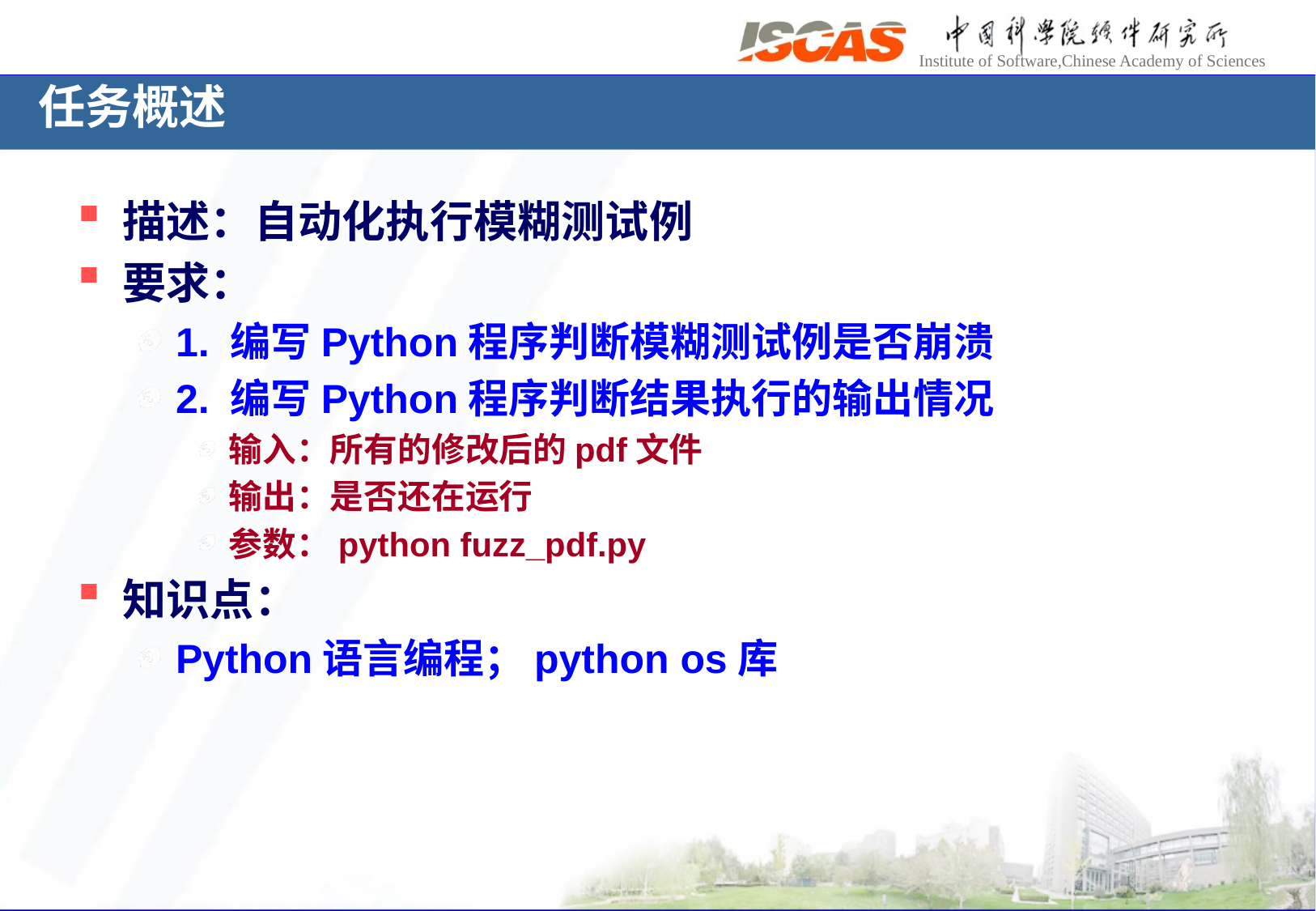

# 任务概述
描述：自动化执行模糊测试例
要求：
1. 编写Python程序判断模糊测试例是否崩溃
2. 编写Python程序判断结果执行的输出情况
输入：所有的修改后的pdf文件
输出：是否还在运行
参数：python fuzz_pdf.py
知识点：
Python语言编程；python os库